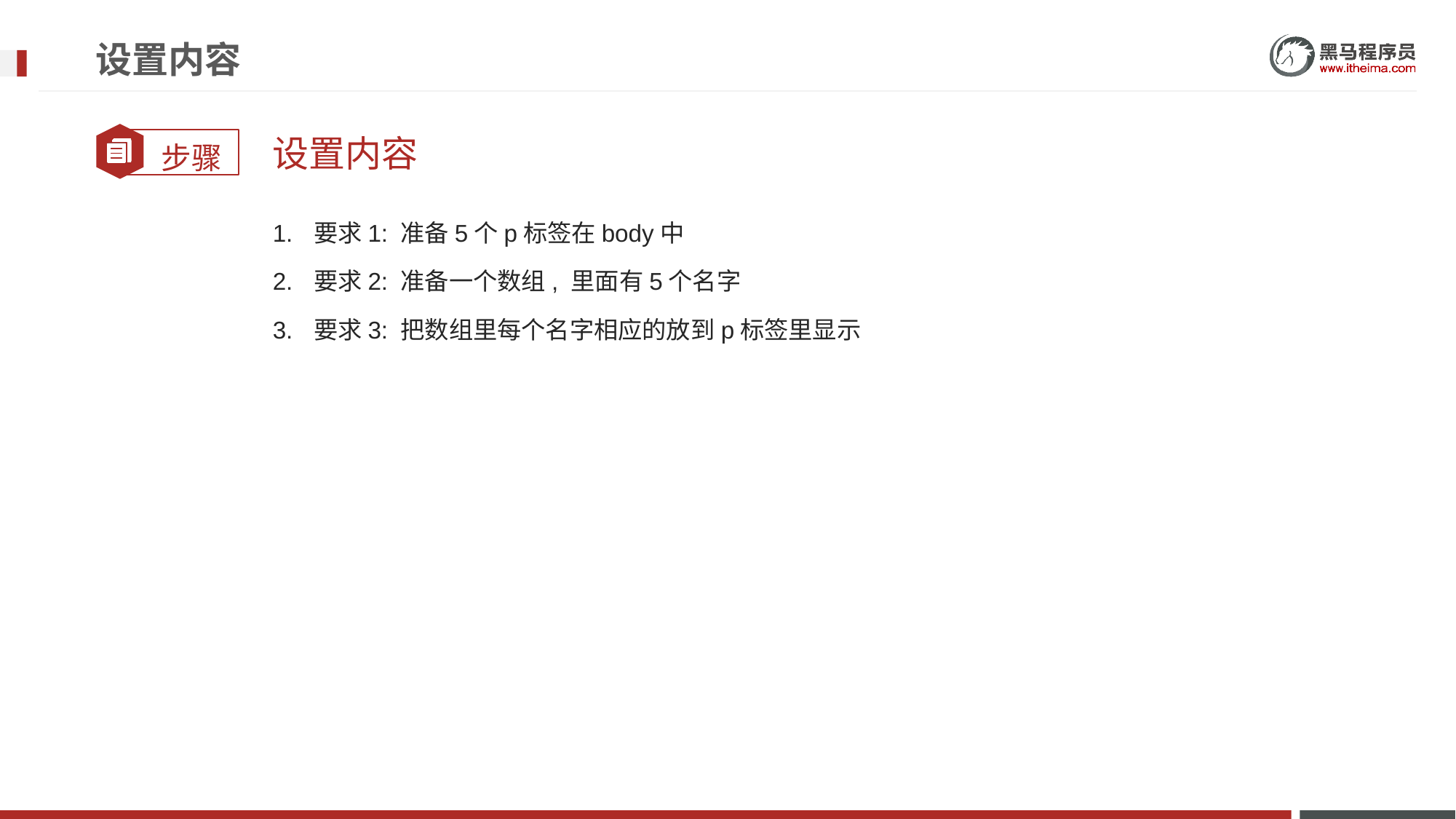

# 设置内容
设置内容
要求1: 准备5个p标签在body中
要求2: 准备一个数组, 里面有5个名字
要求3: 把数组里每个名字相应的放到p标签里显示